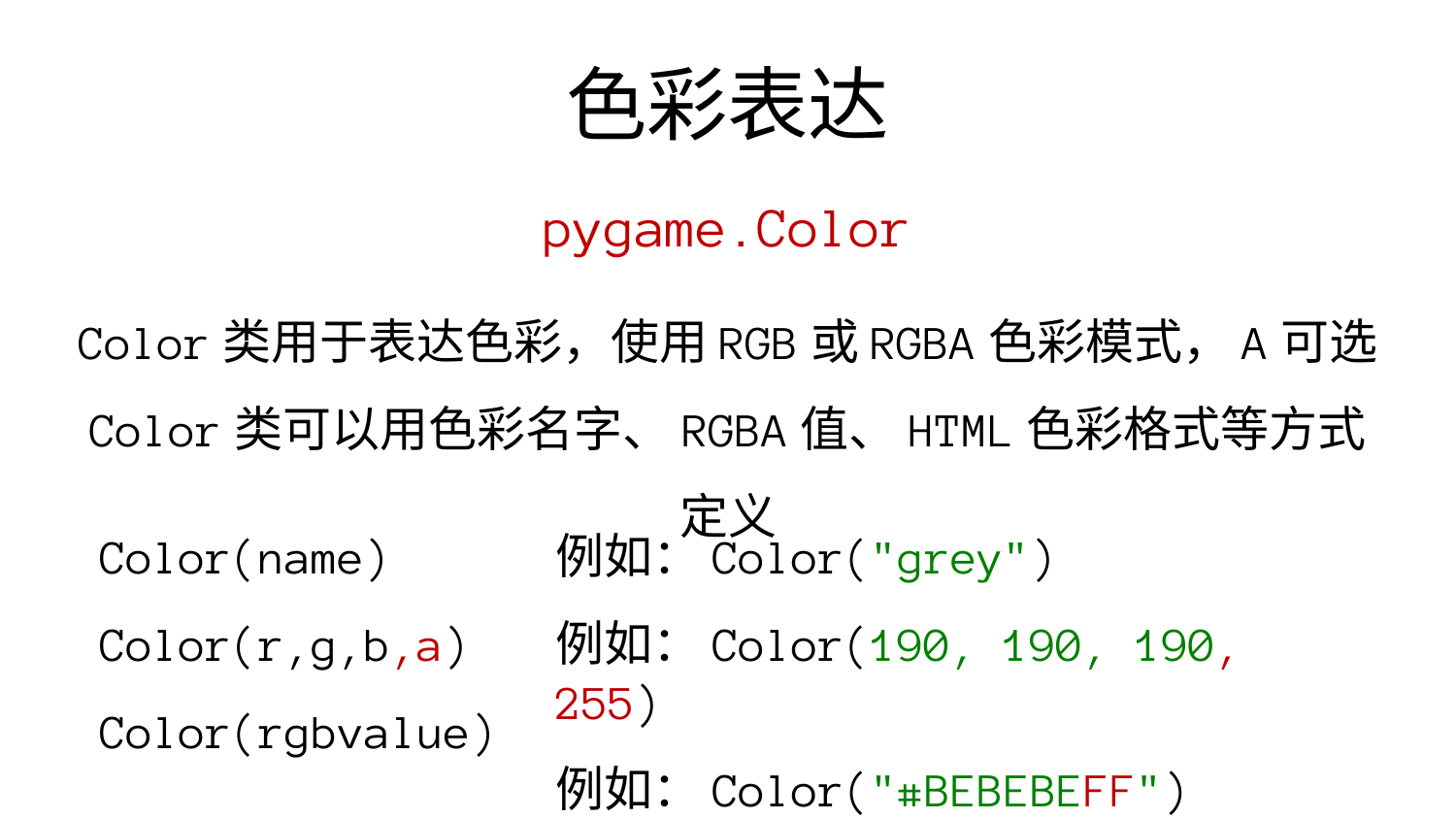

# 色彩表达
pygame.Color
Color类用于表达色彩，使用RGB或RGBA色彩模式，A可选 Color类可以用色彩名字、RGBA值、HTML色彩格式等方式定义
Color(name)  Color(r,g,b,a)  Color(rgbvalue)
例如：Color("grey")
例如：Color(190, 190, 190, 255)
例如：Color("#BEBEBEFF")